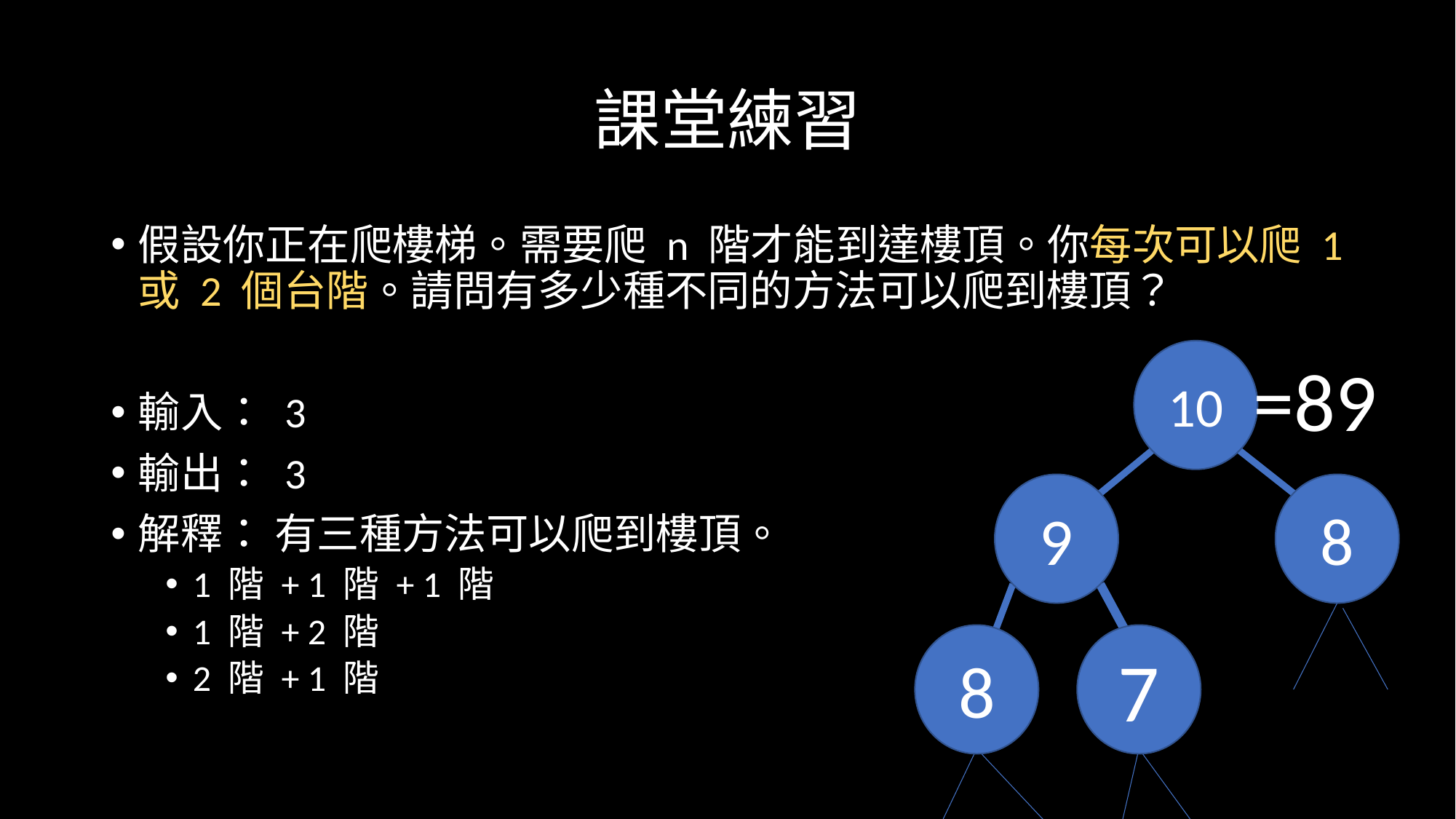

# 課堂練習
假設你正在爬樓梯。需要爬 n 階才能到達樓頂。你每次可以爬 1 或 2 個台階。請問有多少種不同的方法可以爬到樓頂？

輸入： 3
輸出： 3
解釋： 有三種方法可以爬到樓頂。
1 階 + 1 階 + 1 階
1 階 + 2 階
2 階 + 1 階
10
=89
9
8
8
7